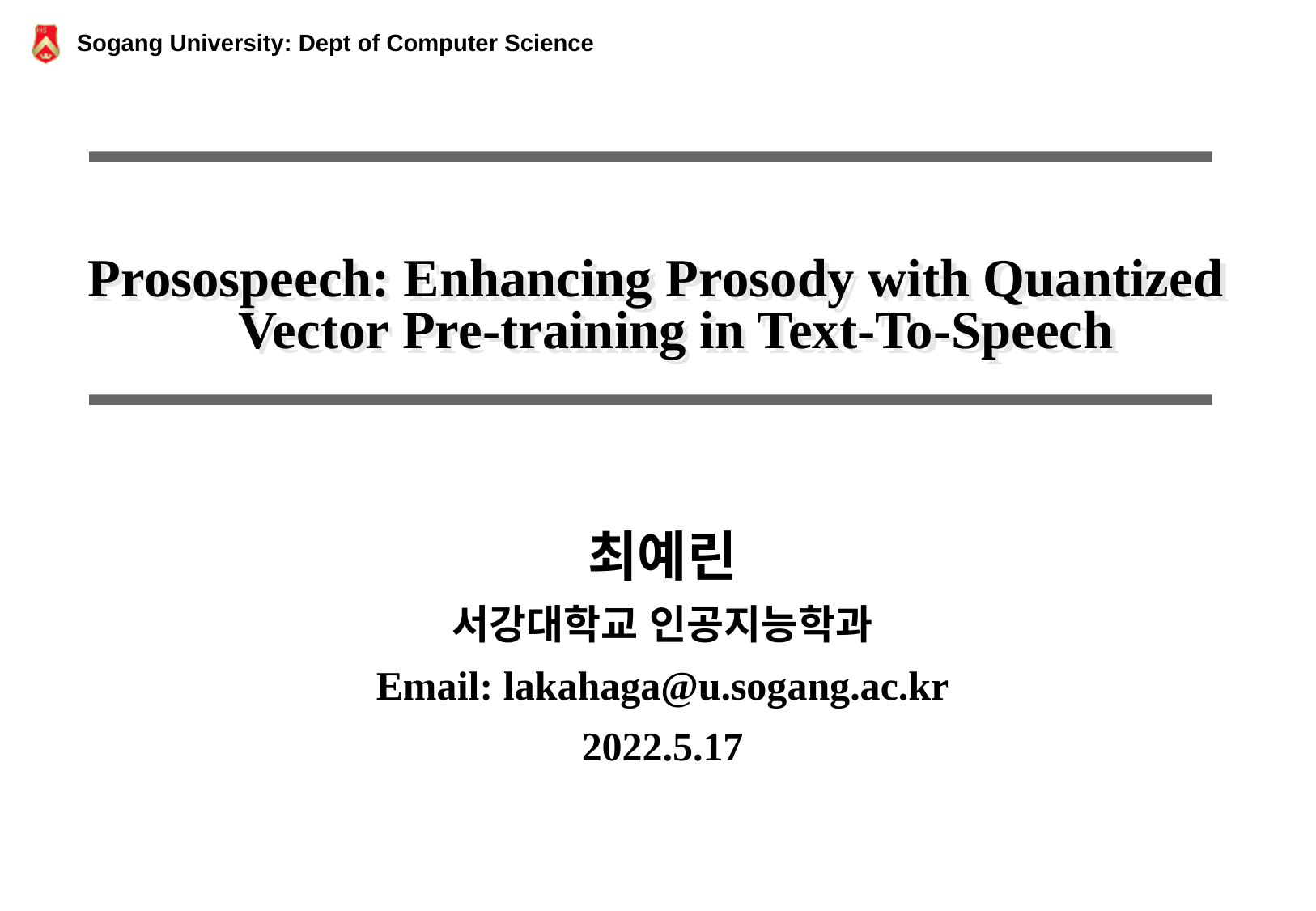

# Prosospeech: Enhancing Prosody with Quantized    Vector Pre-training in Text-To-Speech
최예린
서강대학교 인공지능학과
Email: lakahaga@u.sogang.ac.kr
2022.5.17